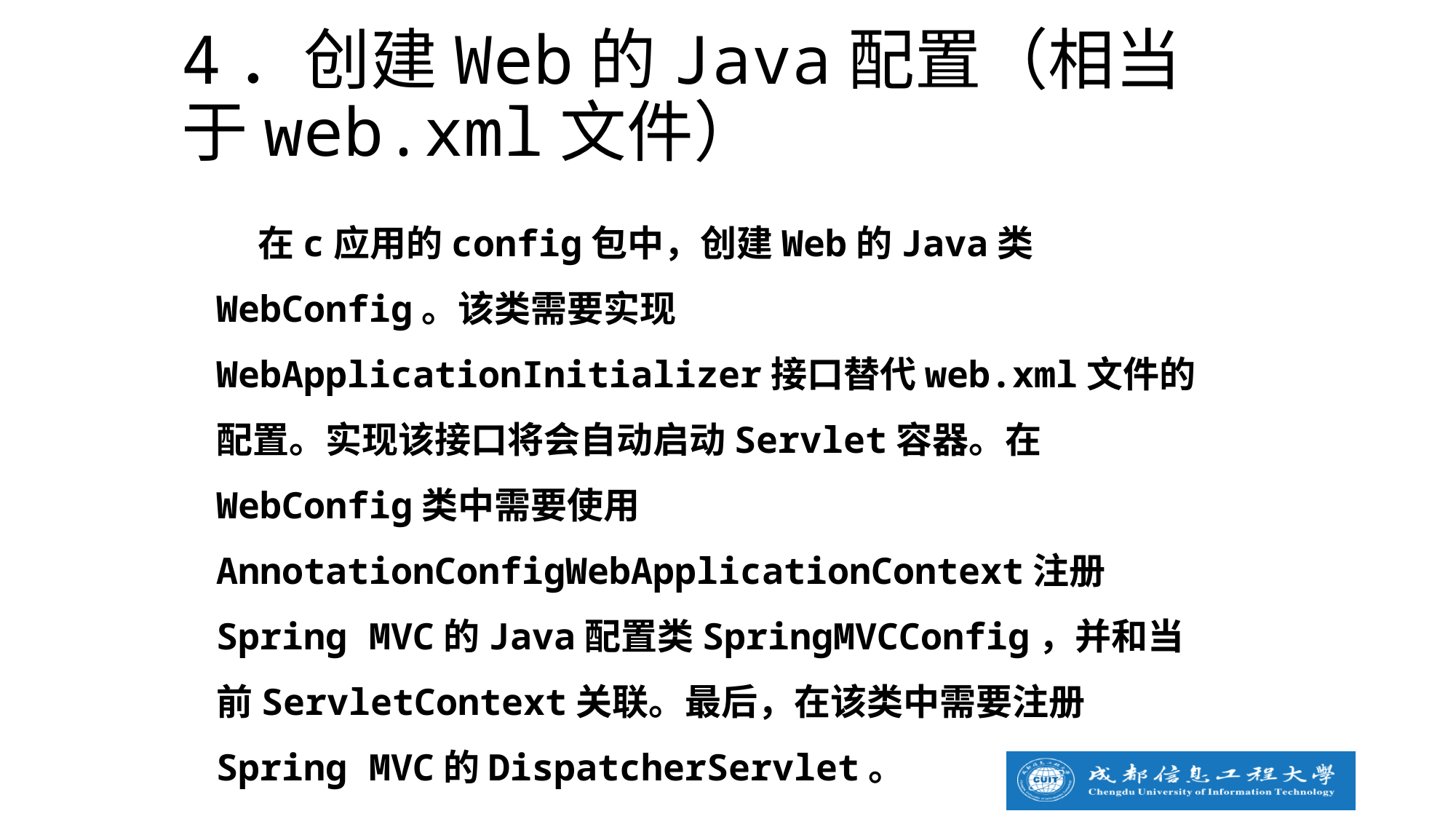

4．创建Web的Java配置（相当于web.xml文件）
    在c应用的config包中，创建Web的Java类WebConfig。该类需要实现WebApplicationInitializer接口替代web.xml文件的配置。实现该接口将会自动启动Servlet容器。在WebConfig类中需要使用AnnotationConfigWebApplicationContext注册Spring MVC的Java配置类SpringMVCConfig，并和当前ServletContext关联。最后，在该类中需要注册Spring MVC的DispatcherServlet。